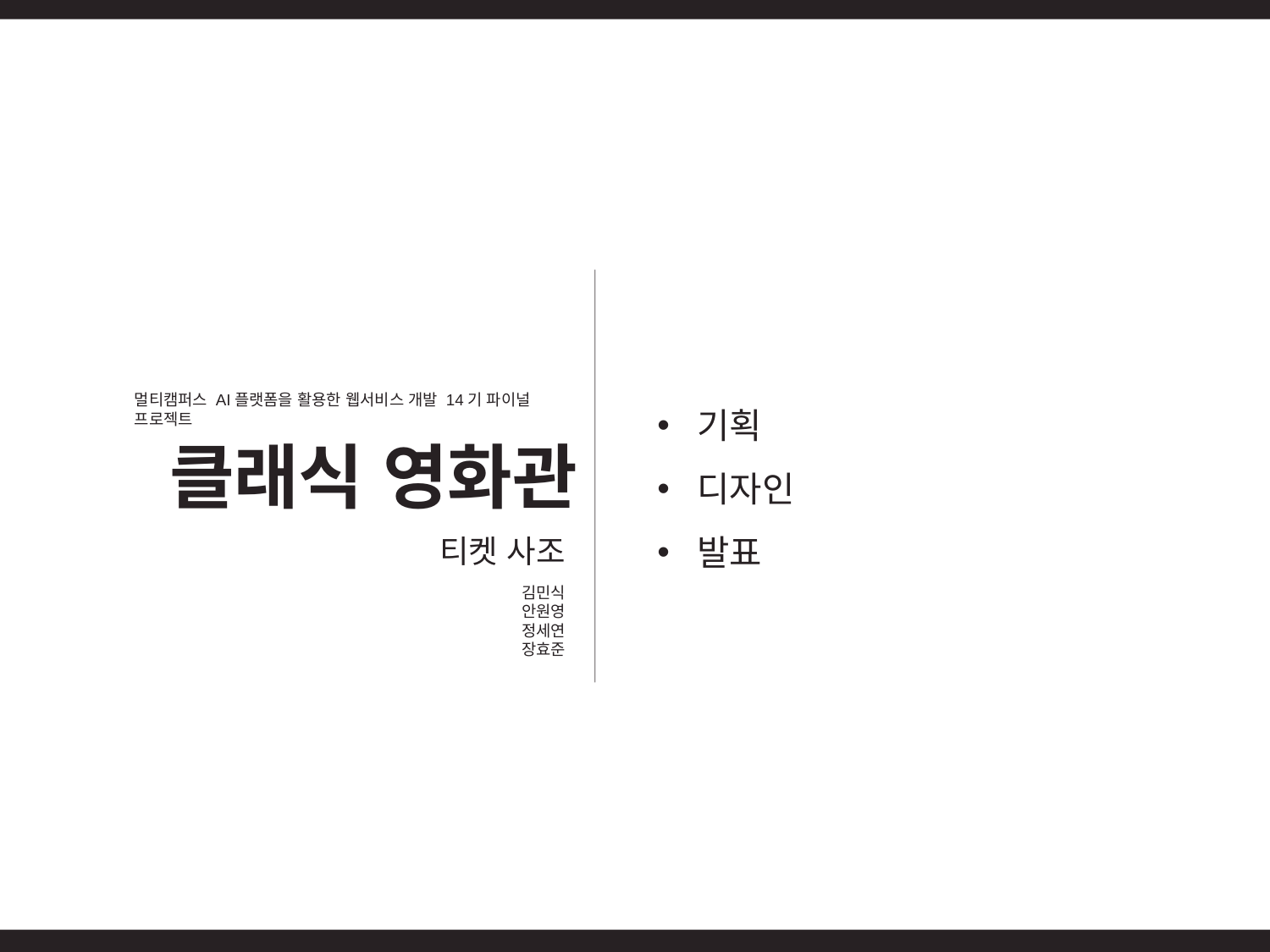

기획
디자인
발표
멀티캠퍼스 AI플랫폼을 활용한 웹서비스 개발 14기 파이널 프로젝트
클래식 영화관
티켓 사조
김민식
안원영
정세연
장효준